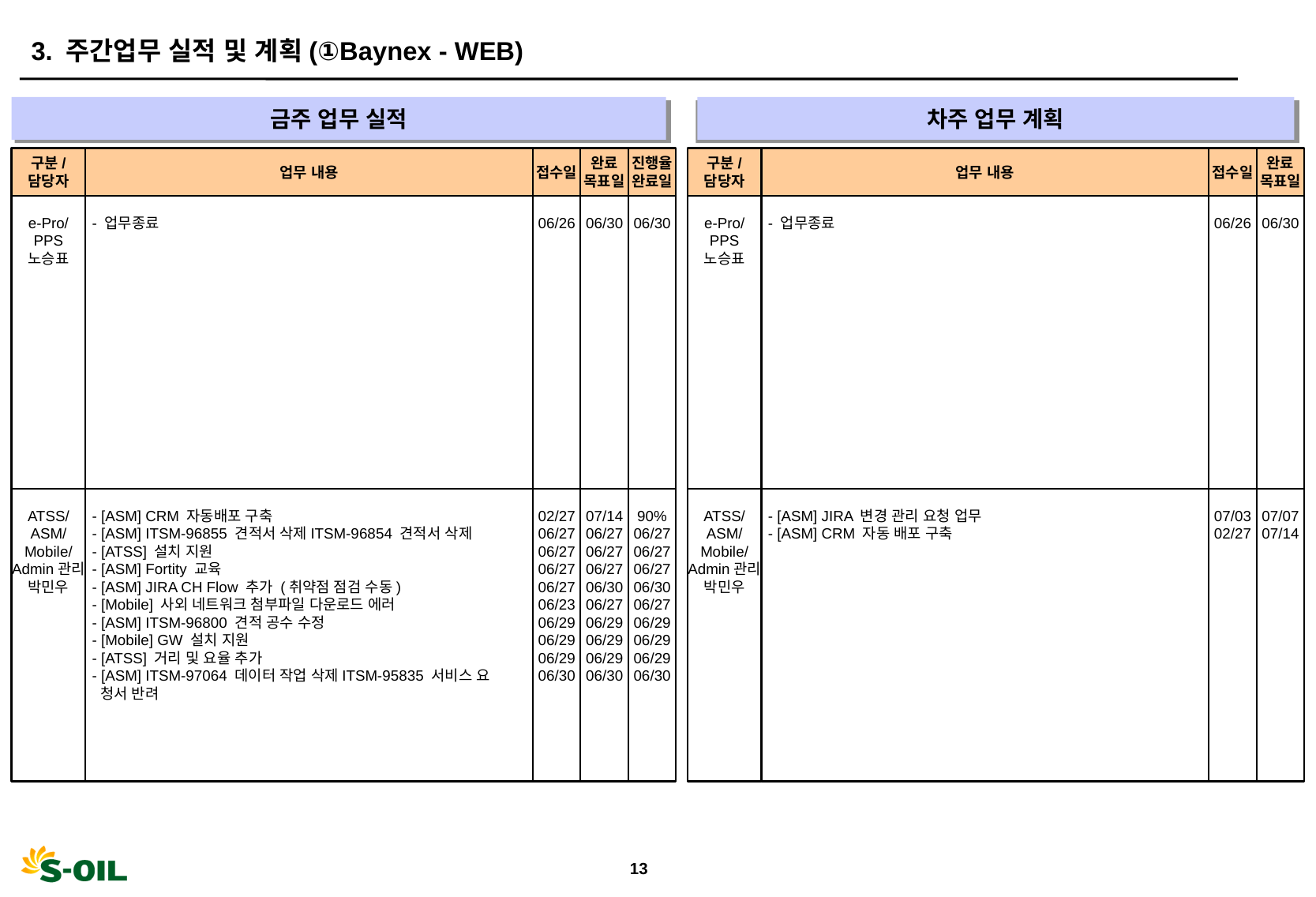

3. 주간업무 실적 및 계획(①Baynex - WEB)
금주 업무 실적
차주 업무 계획
" "
" "
구분/
담당자
업무 내용
접수일
완료
목표일
진행율
완료일
구분/
담당자
업무 내용
접수일
완료
목표일
e-Pro/
PPS
노승표

- 업무종료
06/26
06/30
06/30
e-Pro/
PPS
노승표

- 업무종료
06/26
06/30
ATSS/
ASM/
Mobile/
Admin관리
박민우

- [ASM] CRM 자동배포 구축
- [ASM] ITSM-96855 견적서 삭제ITSM-96854 견적서 삭제
- [ATSS] 설치 지원
- [ASM] Fortity 교육
- [ASM] JIRA CH Flow 추가 (취약점 점검 수동)
- [Mobile] 사외 네트워크 첨부파일 다운로드 에러
- [ASM] ITSM-96800 견적 공수 수정
- [Mobile] GW 설치 지원
- [ATSS] 거리 및 요율 추가
- [ASM] ITSM-97064 데이터 작업 삭제ITSM-95835 서비스 요
  청서 반려
02/27
06/27
06/27
06/27
06/27
06/23
06/29
06/29
06/29
06/30
07/14
06/27
06/27
06/27
06/30
06/27
06/29
06/29
06/29
06/30
90%
06/27
06/27
06/27
06/30
06/27
06/29
06/29
06/29
06/30
ATSS/
ASM/
Mobile/
Admin관리
박민우

- [ASM] JIRA 변경 관리 요청 업무
- [ASM] CRM 자동 배포 구축
07/03
02/27
07/07
07/14